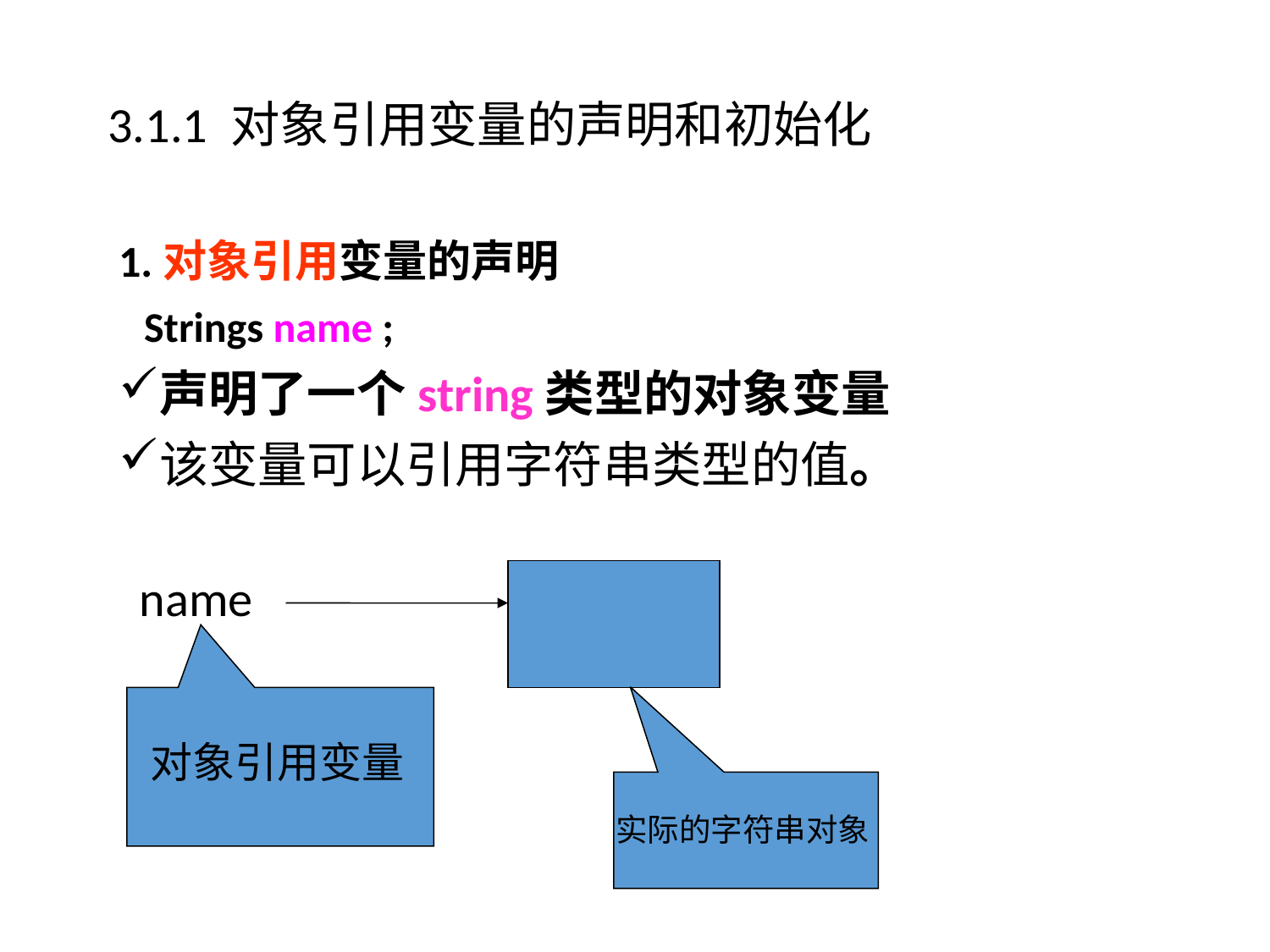

# 3.1.1 对象引用变量的声明和初始化
1.对象引用变量的声明
   Strings name ;
声明了一个string类型的对象变量
该变量可以引用字符串类型的值。
name

对象引用变量

实际的字符串对象